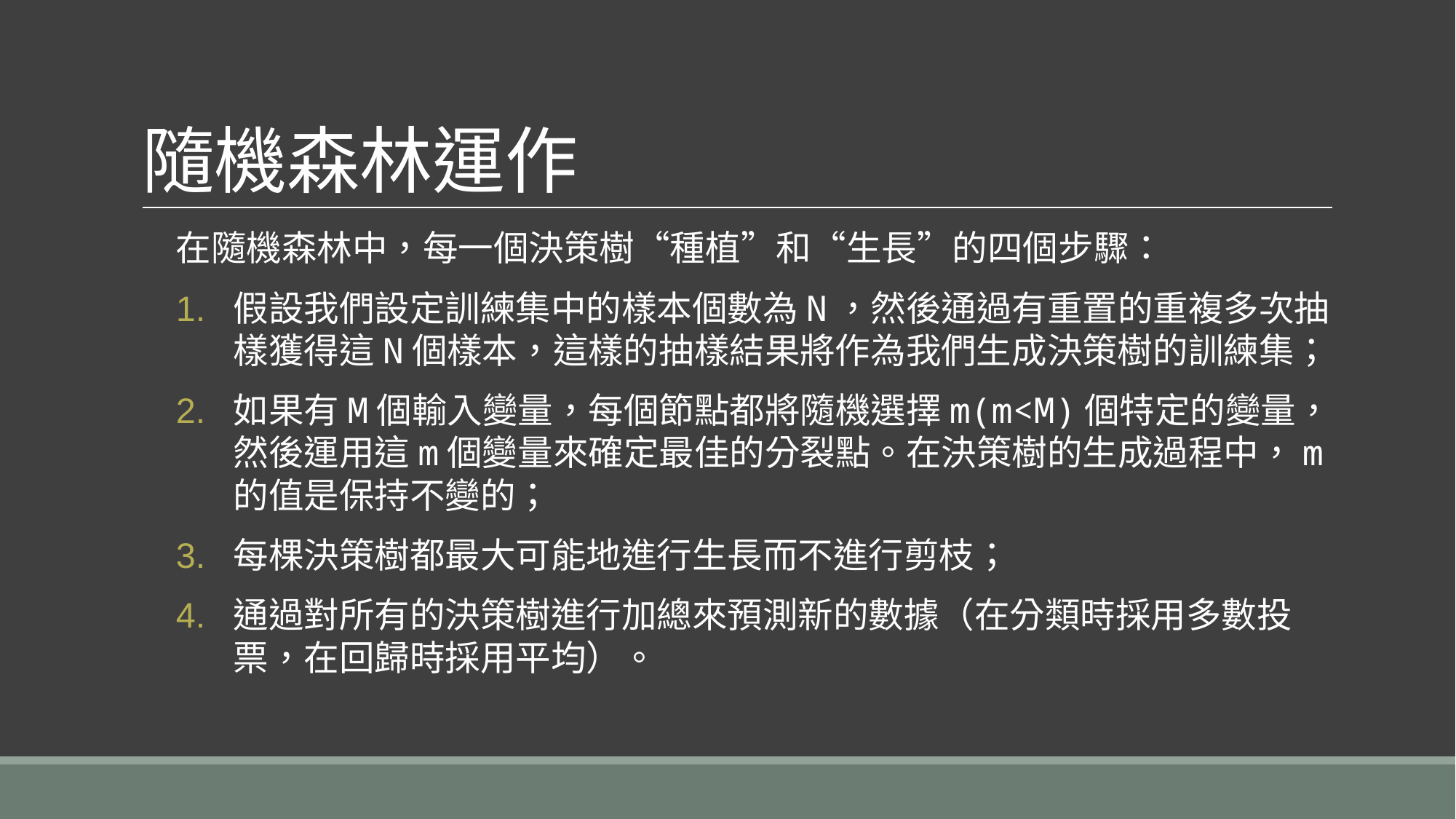

# 隨機森林運作
在隨機森林中，每一個決策樹“種植”和“生長”的四個步驟：
假設我們設定訓練集中的樣本個數為N，然後通過有重置的重複多次抽樣獲得這N個樣本，這樣的抽樣結果將作為我們生成決策樹的訓練集；
如果有M個輸入變量，每個節點都將隨機選擇m(m<M)個特定的變量，然後運用這m個變量來確定最佳的分裂點。在決策樹的生成過程中，m的值是保持不變的；
每棵決策樹都最大可能地進行生長而不進行剪枝；
通過對所有的決策樹進行加總來預測新的數據（在分類時採用多數投票，在回歸時採用平均）。